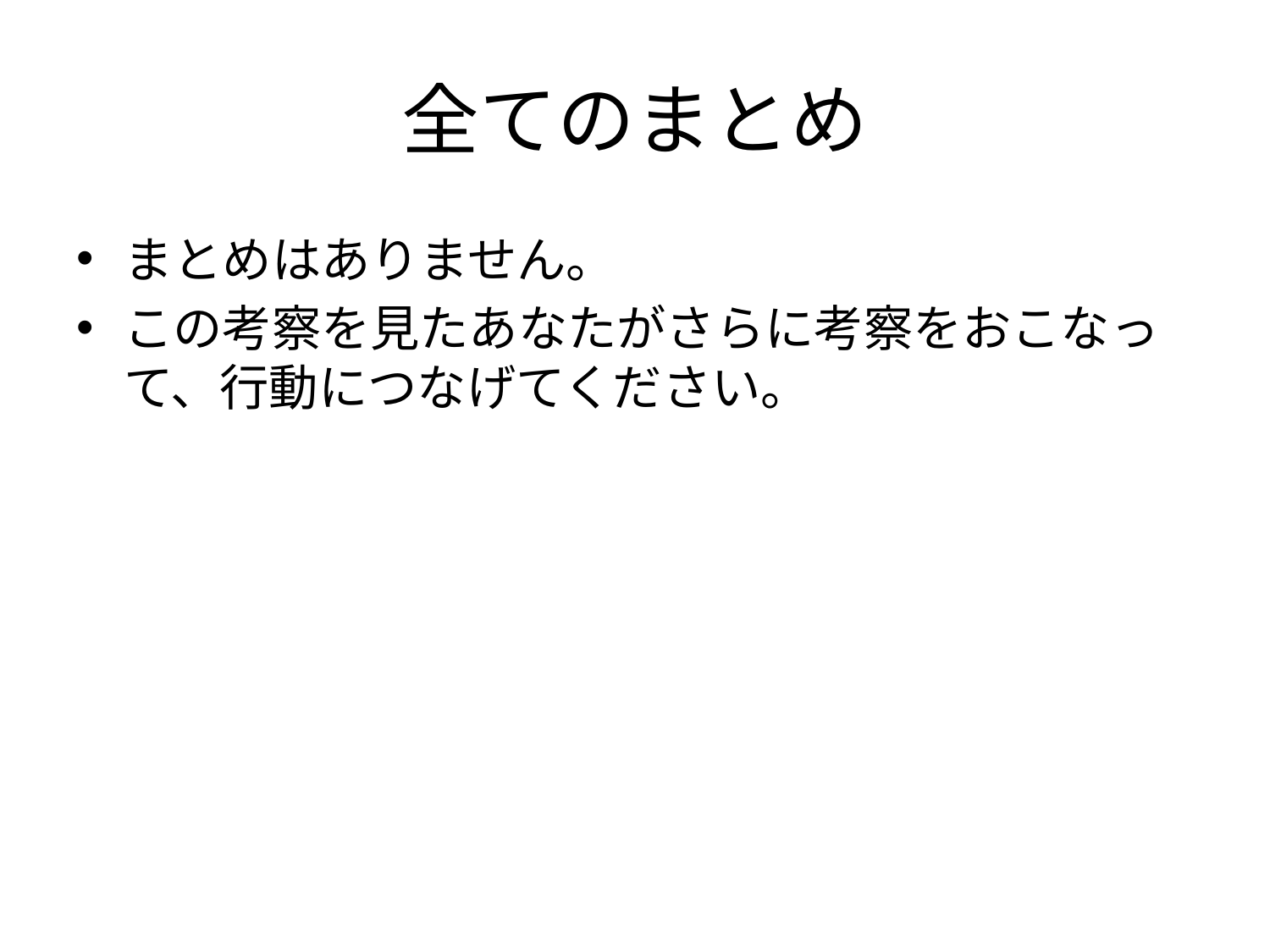

# 全てのまとめ
まとめはありません。
この考察を見たあなたがさらに考察をおこなって、行動につなげてください。